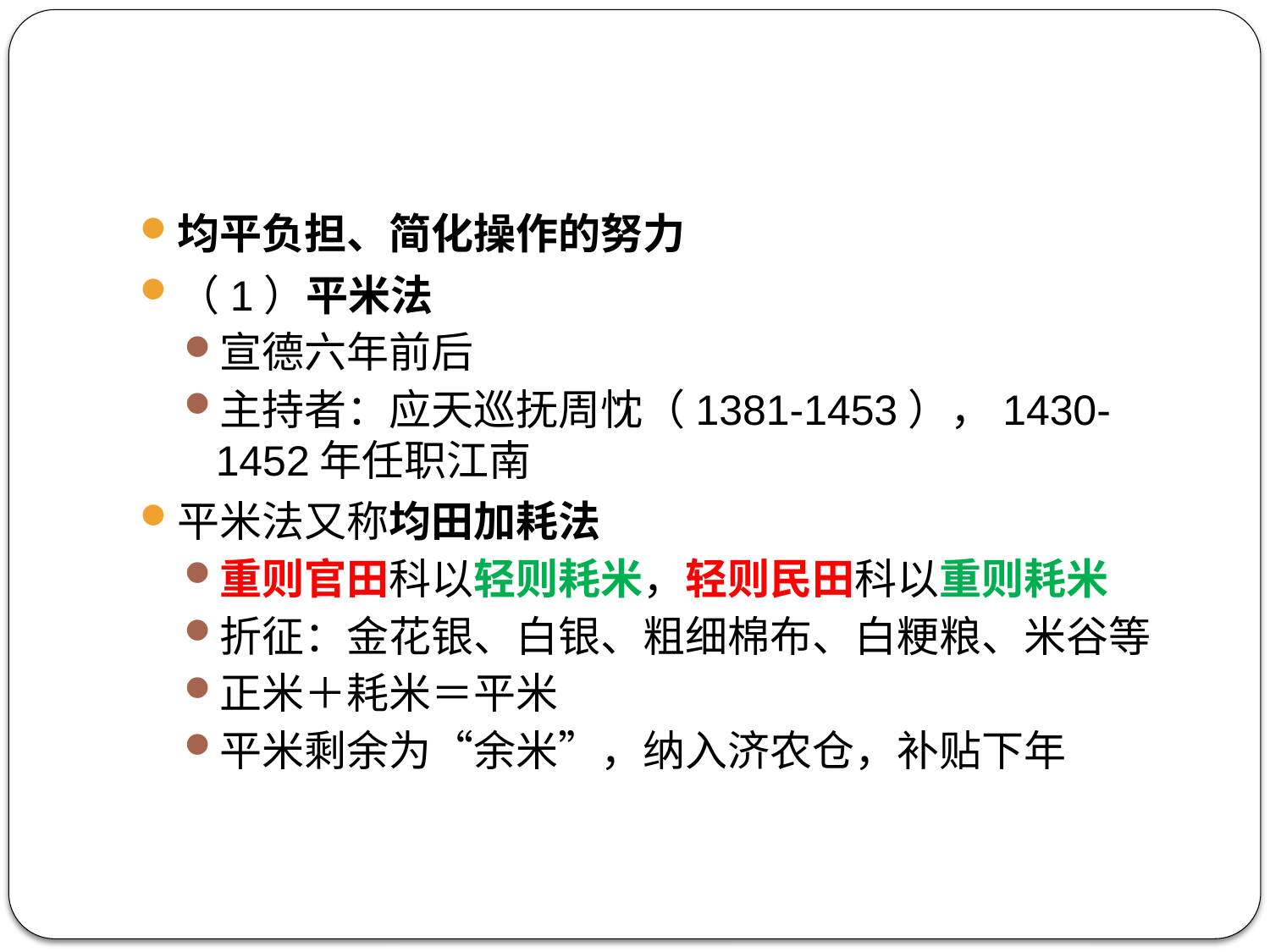

#
均平负担、简化操作的努力
（1）平米法
宣德六年前后
主持者：应天巡抚周忱（1381-1453），1430-1452年任职江南
平米法又称均田加耗法
重则官田科以轻则耗米，轻则民田科以重则耗米
折征：金花银、白银、粗细棉布、白粳粮、米谷等
正米＋耗米＝平米
平米剩余为“余米”，纳入济农仓，补贴下年